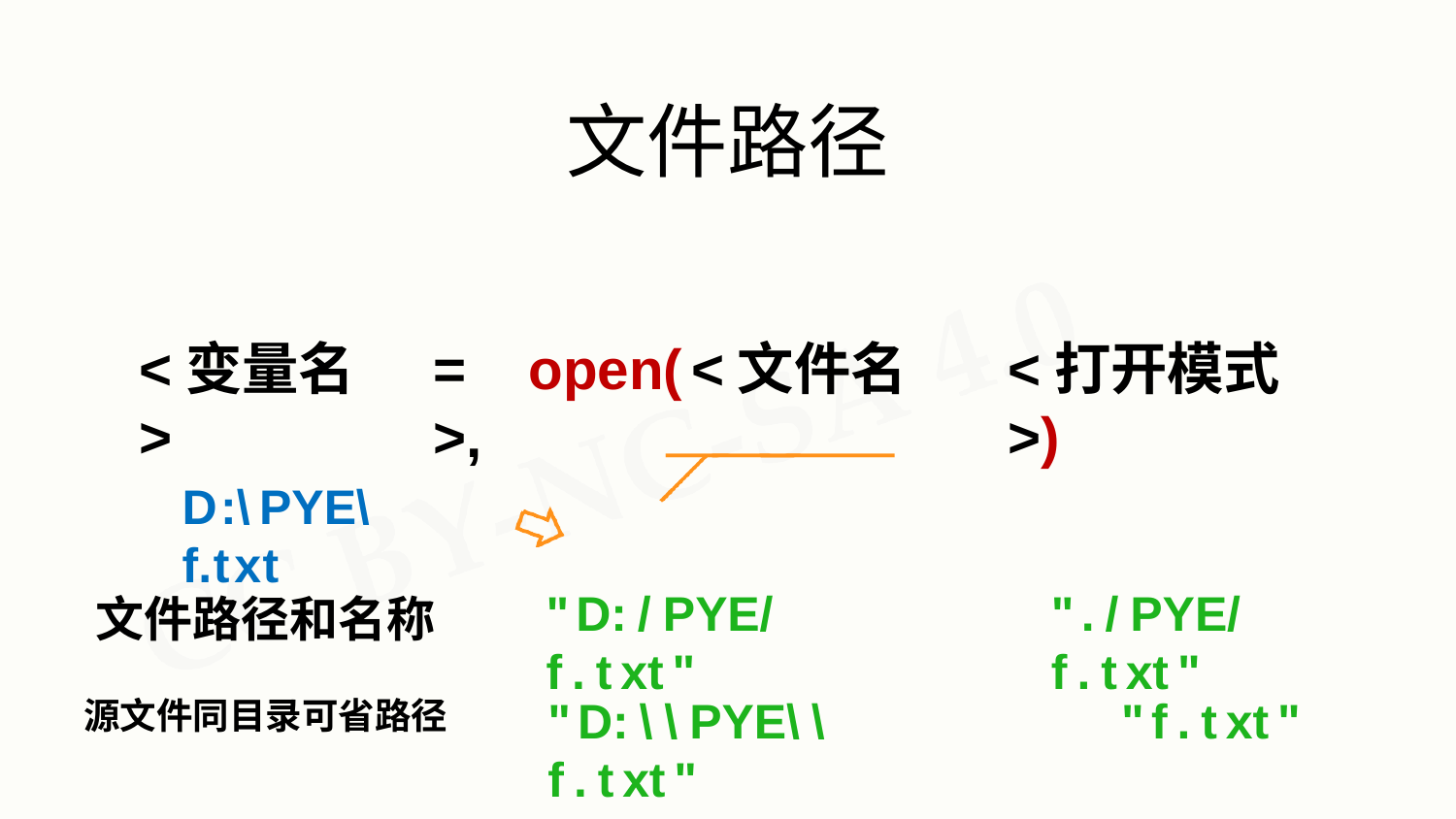

# 文件路径

<变量名>
=	open(<文件名>,
<打开模式>)
D:\PYE\f.txt

"D:/PYE/f.txt"
"./PYE/f.txt"
文件路径和名称
"D:\\PYE\\f.txt"
"f.txt"
源文件同目录可省路径